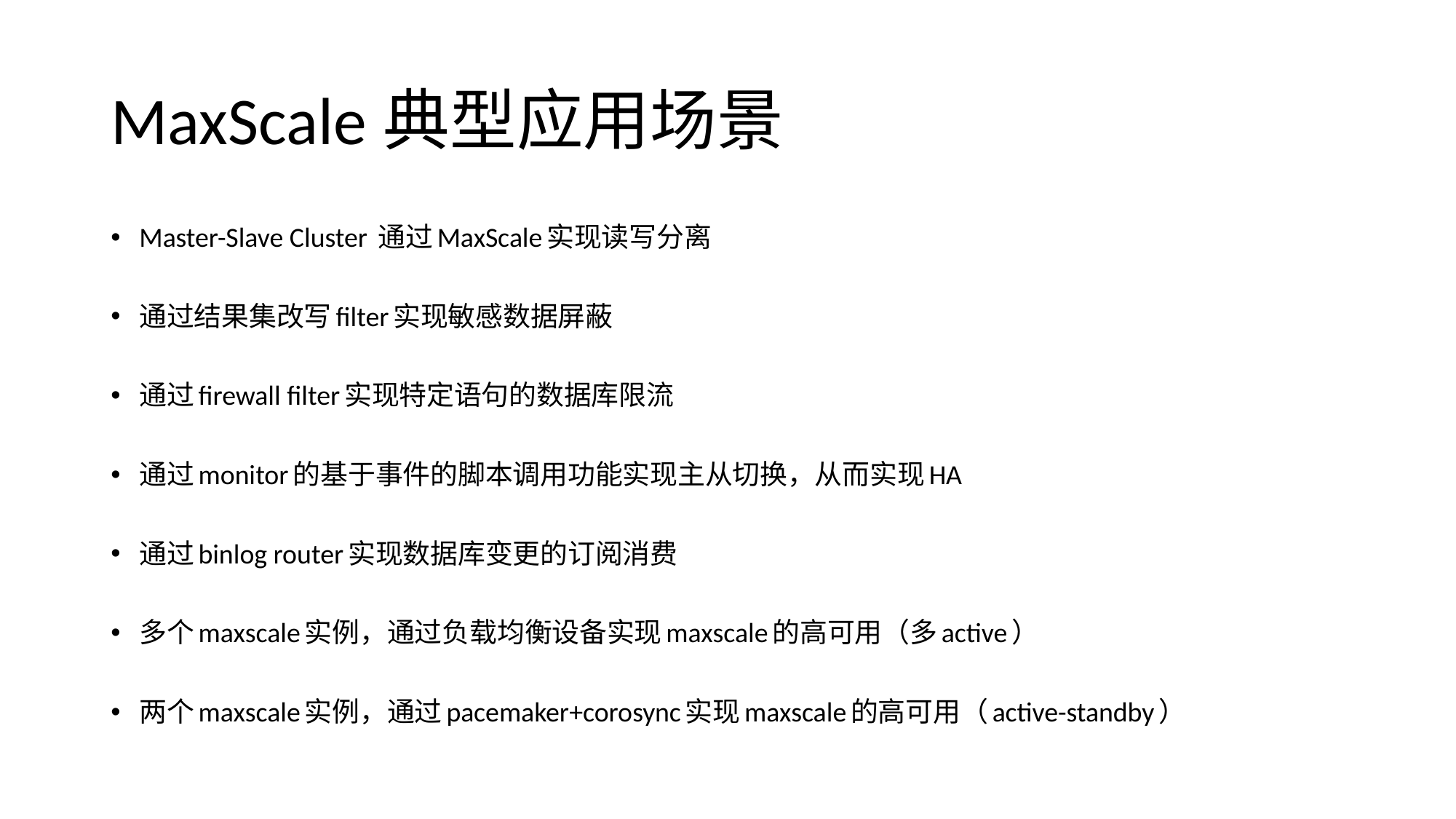

# MaxScale典型应用场景
Master-Slave Cluster 通过MaxScale实现读写分离

通过结果集改写filter实现敏感数据屏蔽

通过firewall filter实现特定语句的数据库限流

通过monitor的基于事件的脚本调用功能实现主从切换，从而实现HA

通过binlog router实现数据库变更的订阅消费

多个maxscale实例，通过负载均衡设备实现maxscale的高可用（多active）

两个maxscale实例，通过pacemaker+corosync实现maxscale的高可用（active-standby）